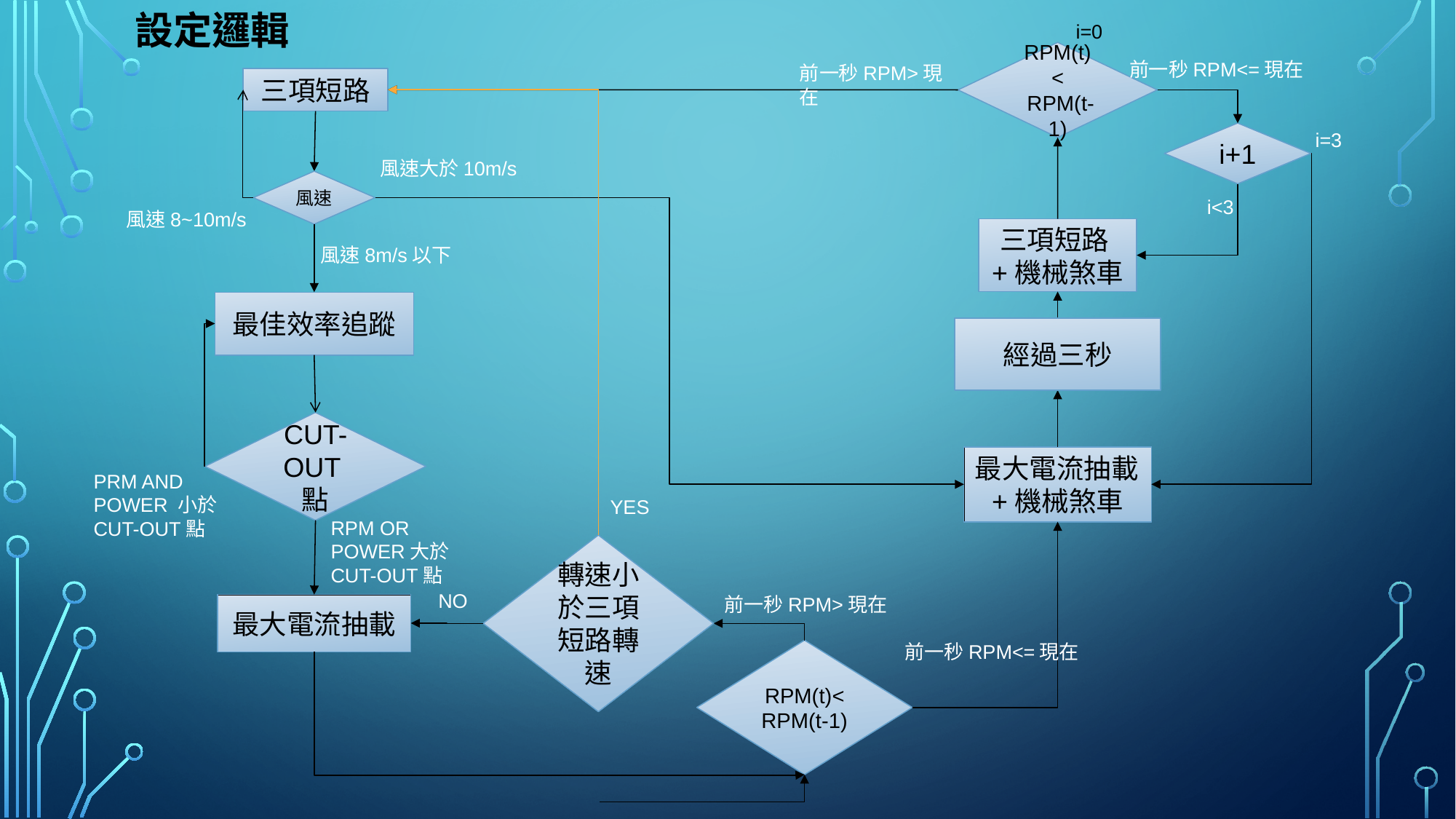

# 設定邏輯
i=0
RPM(t)<
 RPM(t-1)
前一秒RPM<=現在
前一秒RPM>現在
三項短路
i=3
i+1
風速大於10m/s
風速
i<3
風速8~10m/s
三項短路+機械煞車
風速8m/s以下
最佳效率追蹤
經過三秒
CUT- OUT點
最大電流抽載+機械煞車
PRM AND POWER 小於CUT-OUT點
YES
RPM OR POWER大於CUT-OUT點
轉速小於三項短路轉速
NO
前一秒RPM>現在
最大電流抽載
前一秒RPM<=現在
RPM(t)< RPM(t-1)